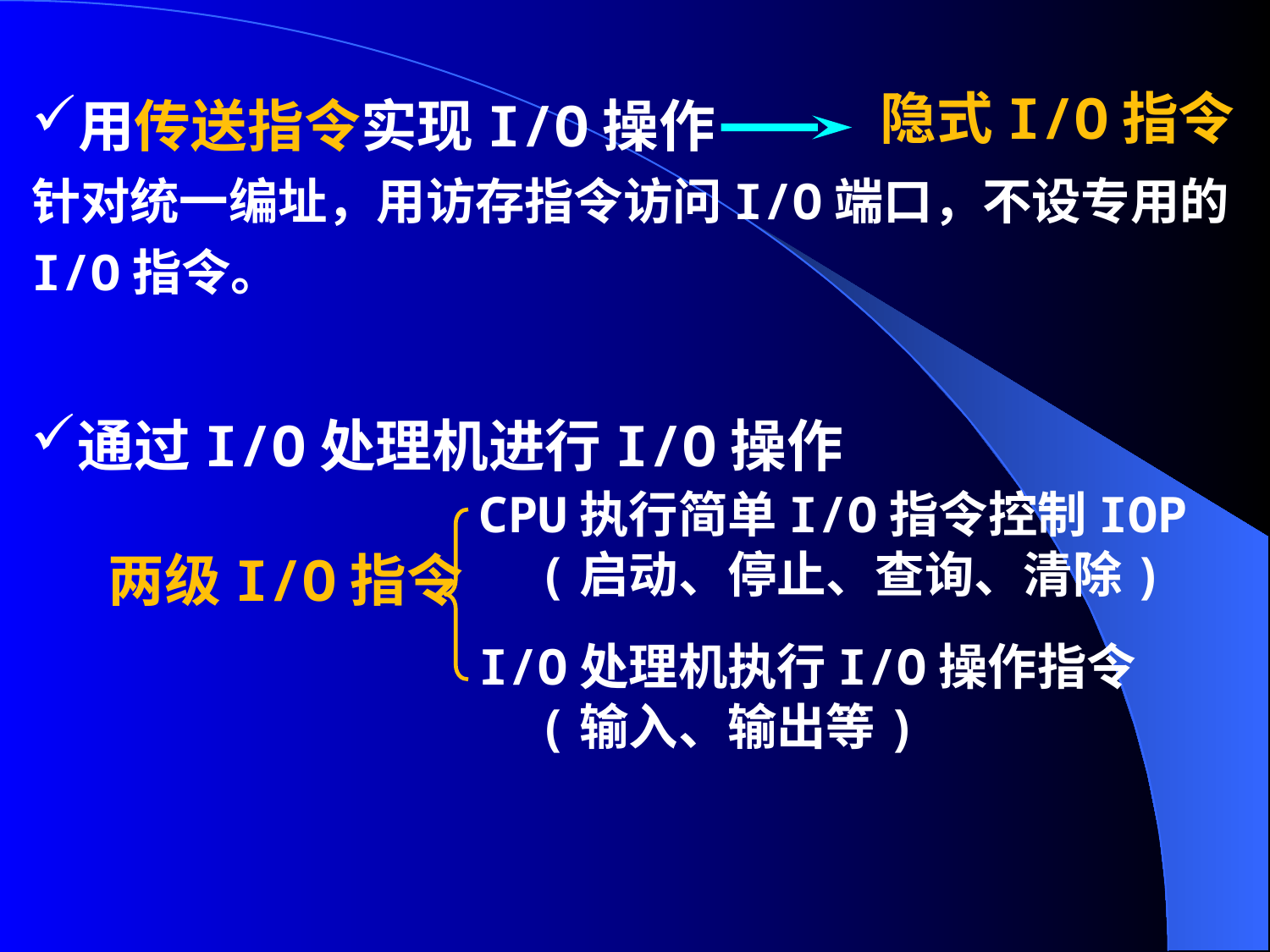

用传送指令实现I/O操作
针对统一编址，用访存指令访问I/O端口，不设专用的I/O指令。
隐式I/O指令

通过I/O处理机进行I/O操作
CPU执行简单I/O指令控制IOP
  (启动、停止、查询、清除)

两级I/O指令
I/O处理机执行I/O操作指令
  (输入、输出等)